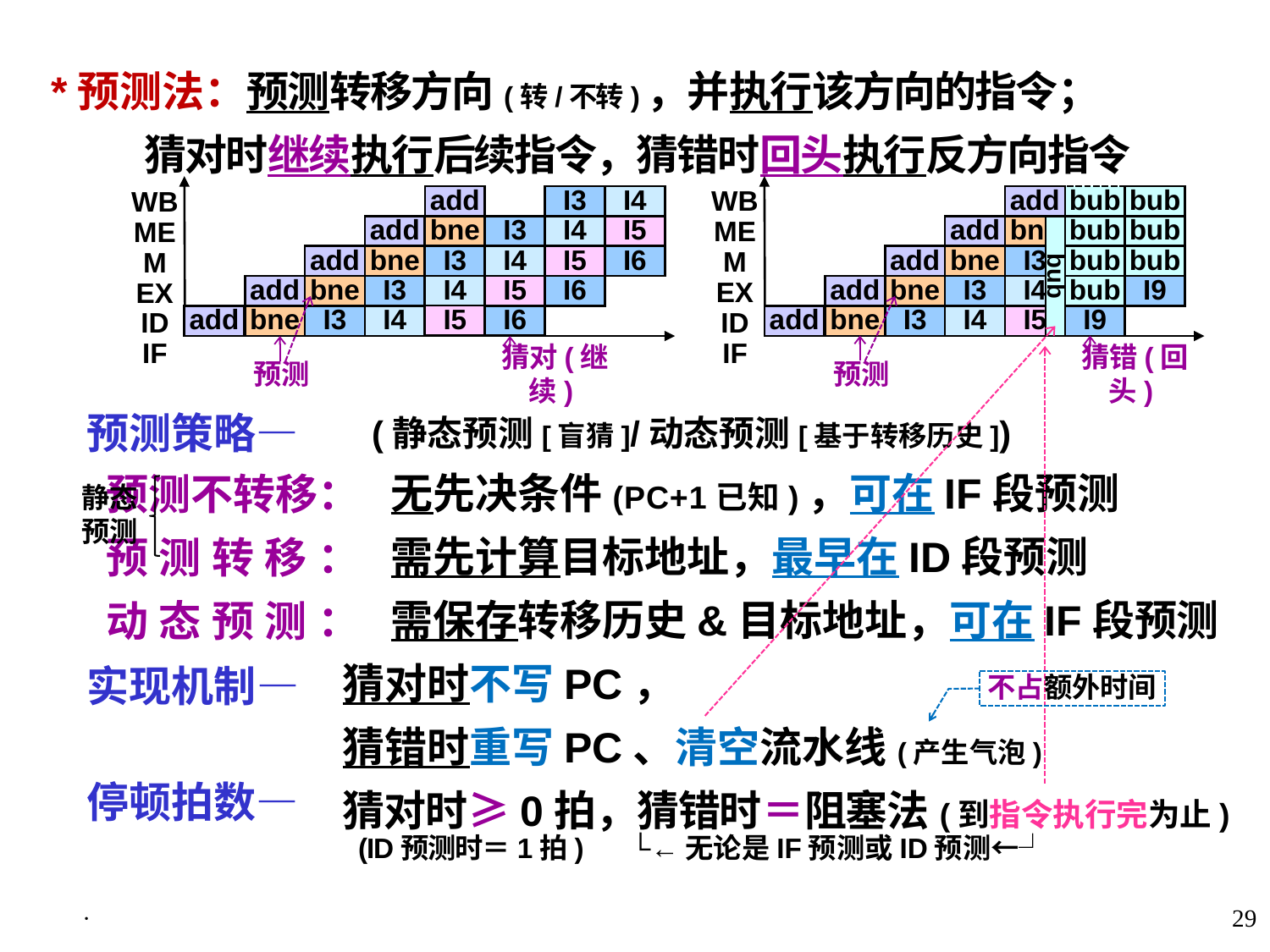

*预测法：预测转移方向(转/不转)，并执行该方向的指令；
          猜对时继续执行后续指令，猜错时回头执行反方向指令
WB
MEM
EX
ID
IF
add
bub
bub
add
bne
bub
bub
bub
add
I3
bne
bub
add
bne
I3
I4
bub
I9
bne
I3
I4
I9
add
I5
预测
猜错(回头)
WB
MEM
EX
ID
IF
add
I3
I4
add
I3
I4
I5
bne
add
I3
I4
I5
I6
bne
add
bne
I3
I4
I5
I6
I5
I6
bne
I3
I4
add
预测
猜对(继续)
bub
    预测策略—
      预测不转移：
      预测转移：
      动态预测：
    实现机制—

    停顿拍数—
   (静态预测[盲猜]/动态预测[基于转移历史])
    无先决条件(PC+1已知)，可在IF段预测
    需先计算目标地址，最早在ID段预测
    需保存转移历史&目标地址，可在IF段预测
猜对时不写PC，
猜错时重写PC、清空流水线(产生气泡)
猜对时≥0拍，猜错时＝阻塞法(到指令执行完为止)
  (ID预测时＝1拍)      └←无论是IF预测或ID预测←┘

静态预测
不占额外时间
·
29